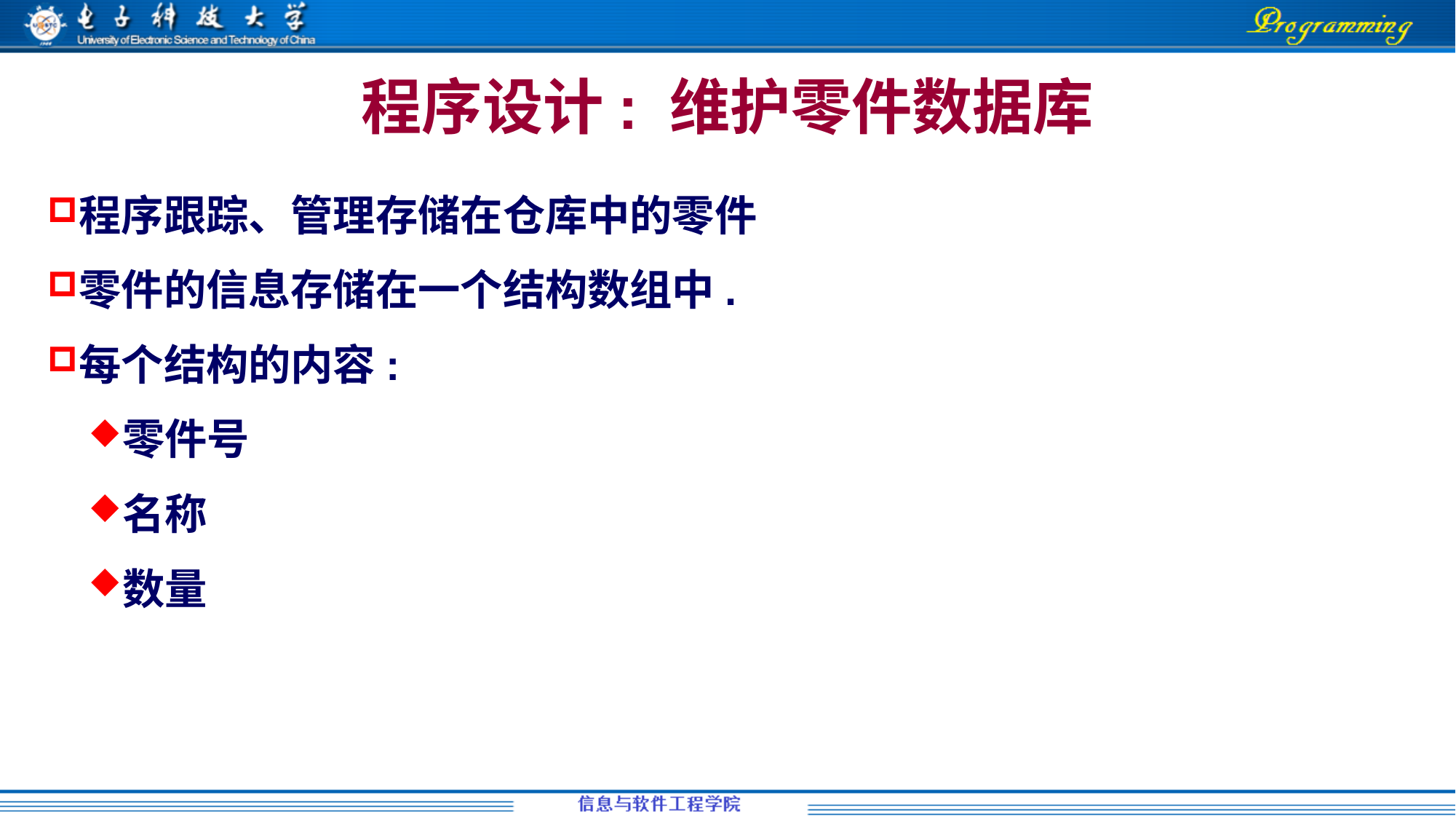

# 程序设计: 维护零件数据库
程序跟踪、管理存储在仓库中的零件
零件的信息存储在一个结构数组中.
每个结构的内容:
零件号
名称
数量